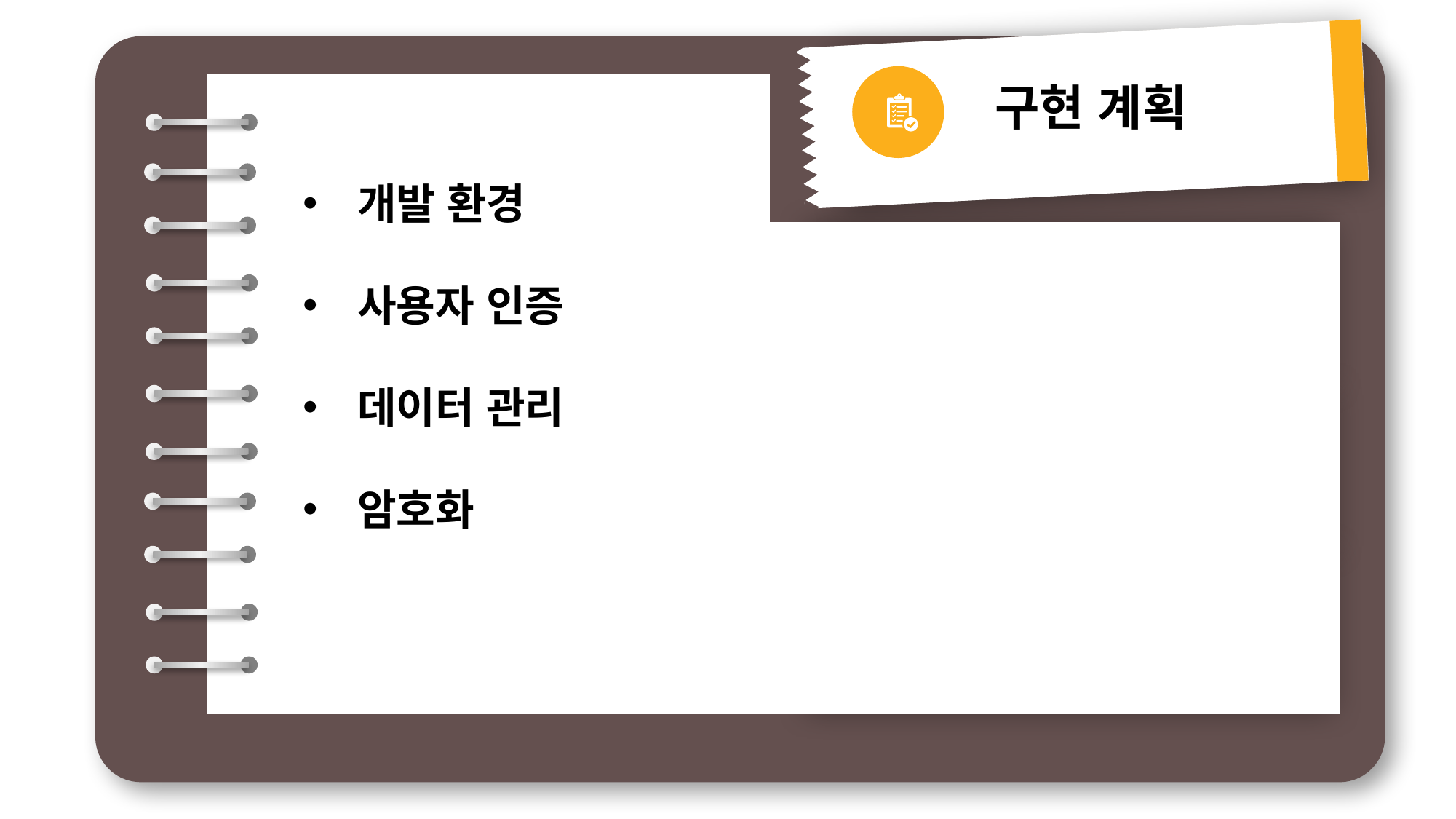

구현 계획

개발 환경

사용자 인증

데이터 관리

암호화